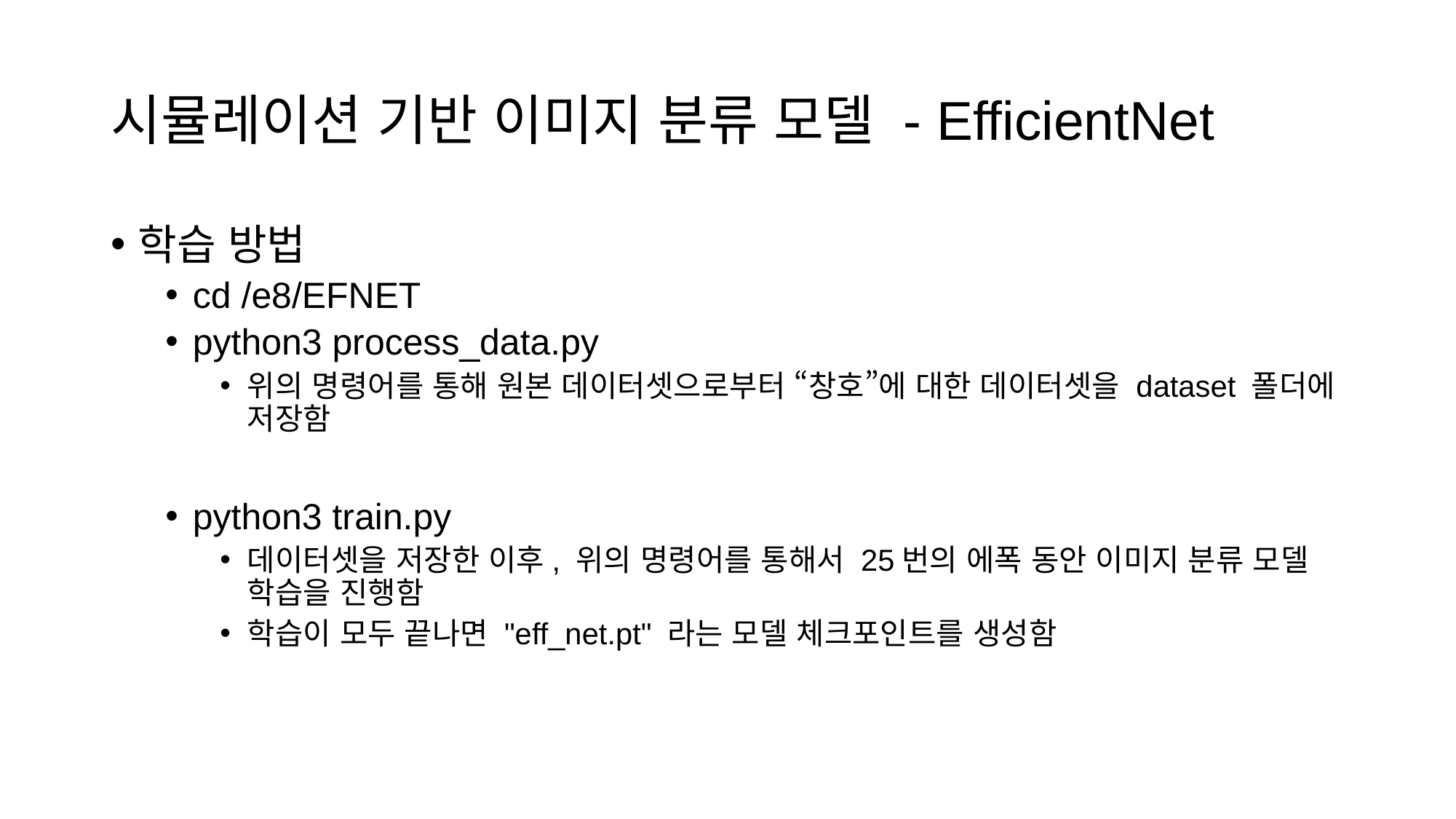

# 시뮬레이션 기반 이미지 분류 모델 - EfficientNet
학습 방법
cd /e8/EFNET
python3 process_data.py
위의 명령어를 통해 원본 데이터셋으로부터 “창호”에 대한 데이터셋을 dataset 폴더에 저장함

python3 train.py
데이터셋을 저장한 이후, 위의 명령어를 통해서 25번의 에폭 동안 이미지 분류 모델 학습을 진행함
학습이 모두 끝나면 "eff_net.pt" 라는 모델 체크포인트를 생성함